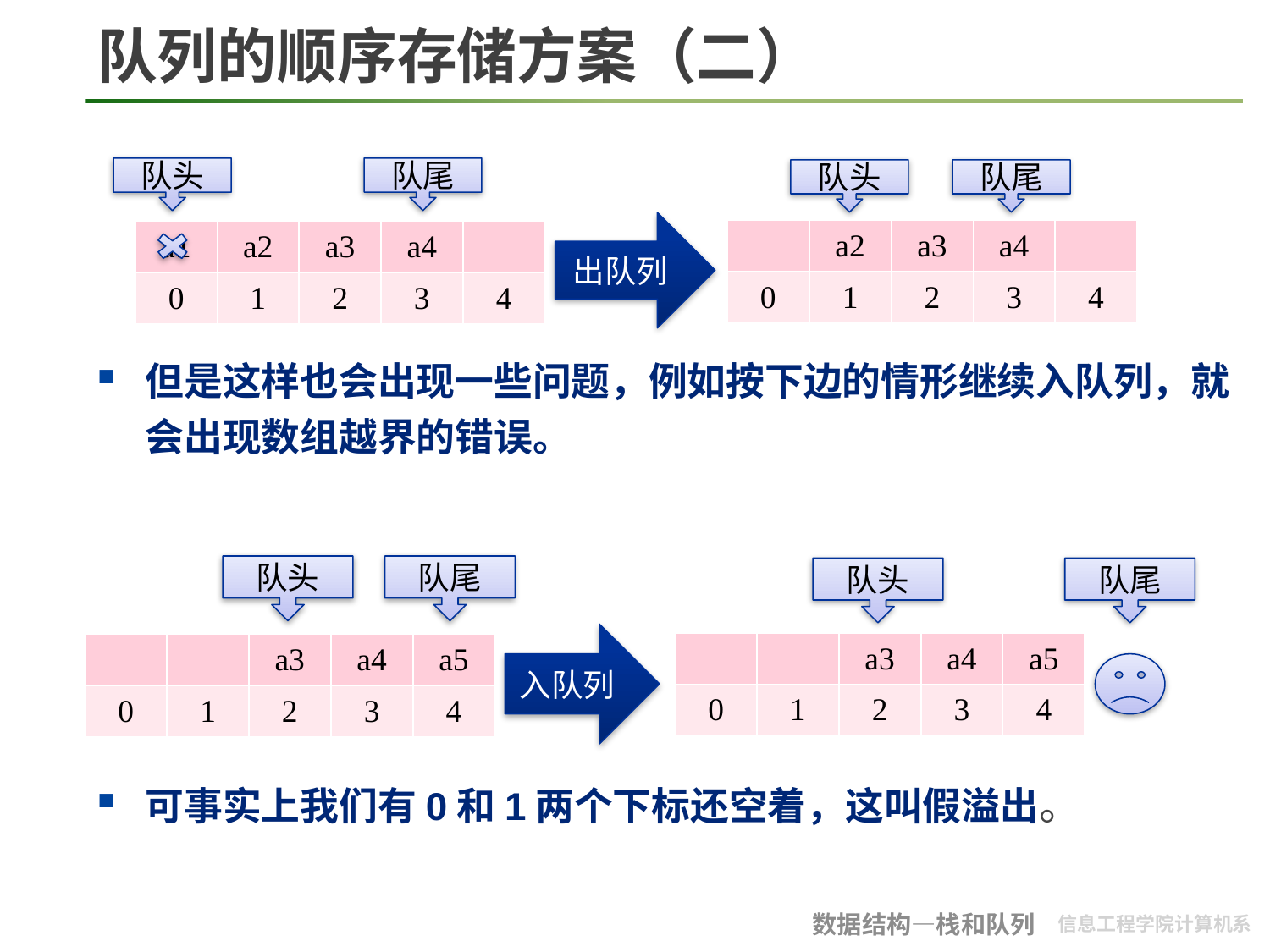

# 队列的顺序存储方案（二）

但是这样也会出现一些问题，例如按下边的情形继续入队列，就会出现数组越界的错误。

可事实上我们有0和1两个下标还空着，这叫假溢出。

队头
队尾
队头
队尾
出队列
|  | a2 | a3 | a4 |  |
| --- | --- | --- | --- | --- |
| 0 | 1 | 2 | 3 | 4 |
| a1 | a2 | a3 | a4 |  |
| --- | --- | --- | --- | --- |
| 0 | 1 | 2 | 3 | 4 |

队头
队尾
队头
队尾
入队列
|  |  | a3 | a4 | a5 |
| --- | --- | --- | --- | --- |
| 0 | 1 | 2 | 3 | 4 |
|  |  | a3 | a4 | a5 |
| --- | --- | --- | --- | --- |
| 0 | 1 | 2 | 3 | 4 |